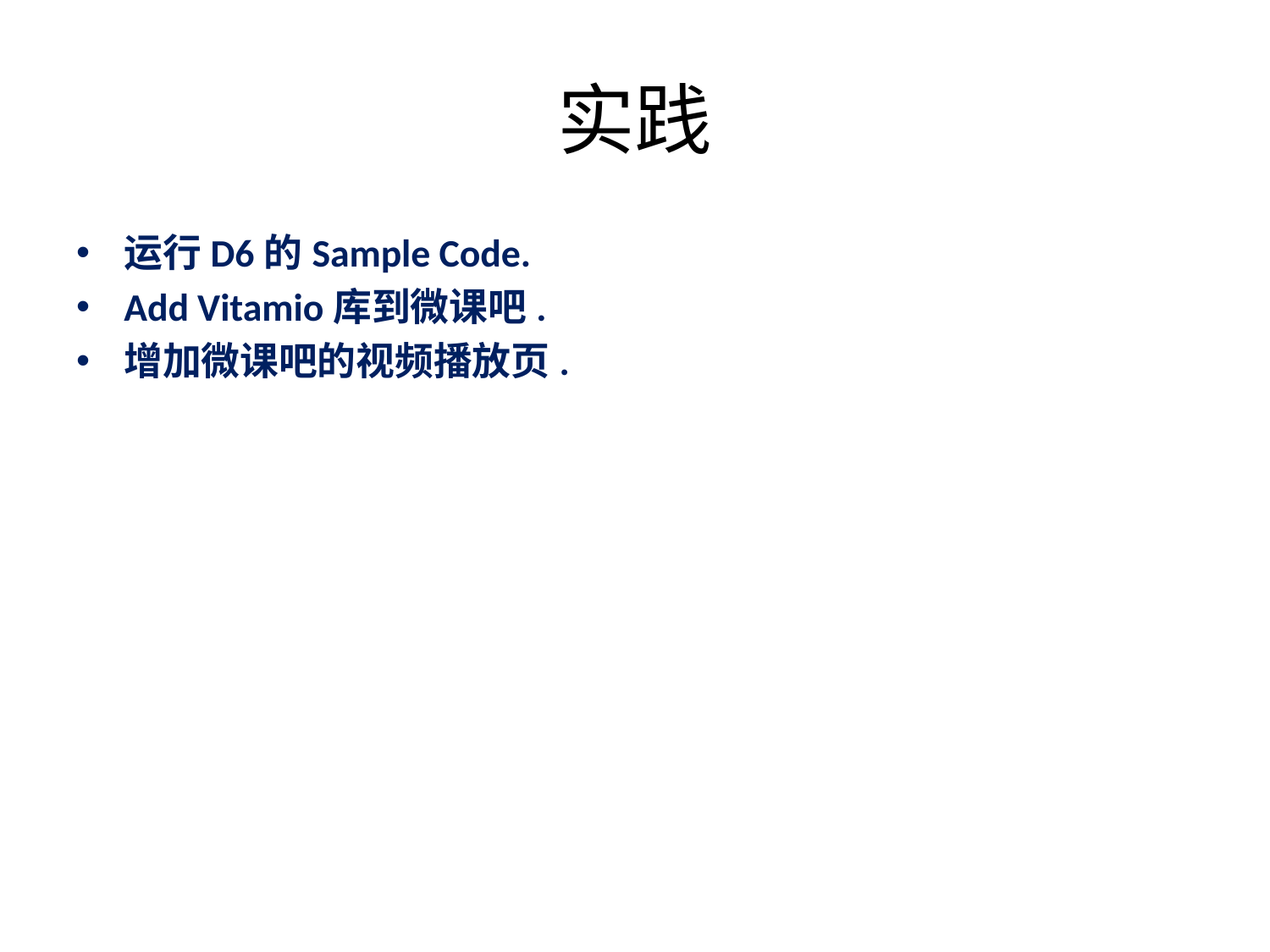

# 实践
运行D6的Sample Code.
Add Vitamio库到微课吧.
增加微课吧的视频播放页.